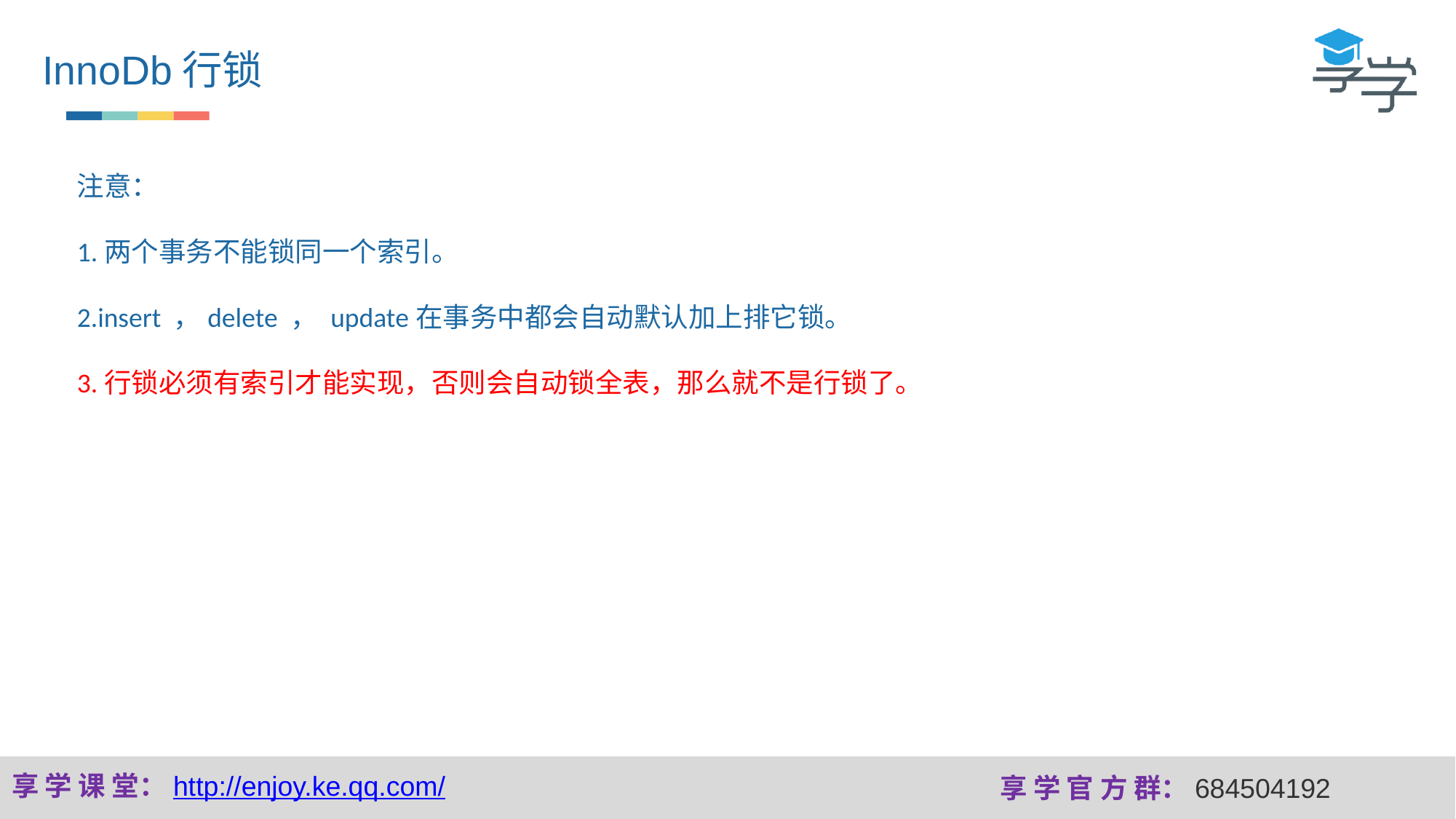

InnoDb行锁

注意：

1.两个事务不能锁同一个索引。

2.insert ，delete ， update在事务中都会自动默认加上排它锁。

3.行锁必须有索引才能实现，否则会自动锁全表，那么就不是行锁了。